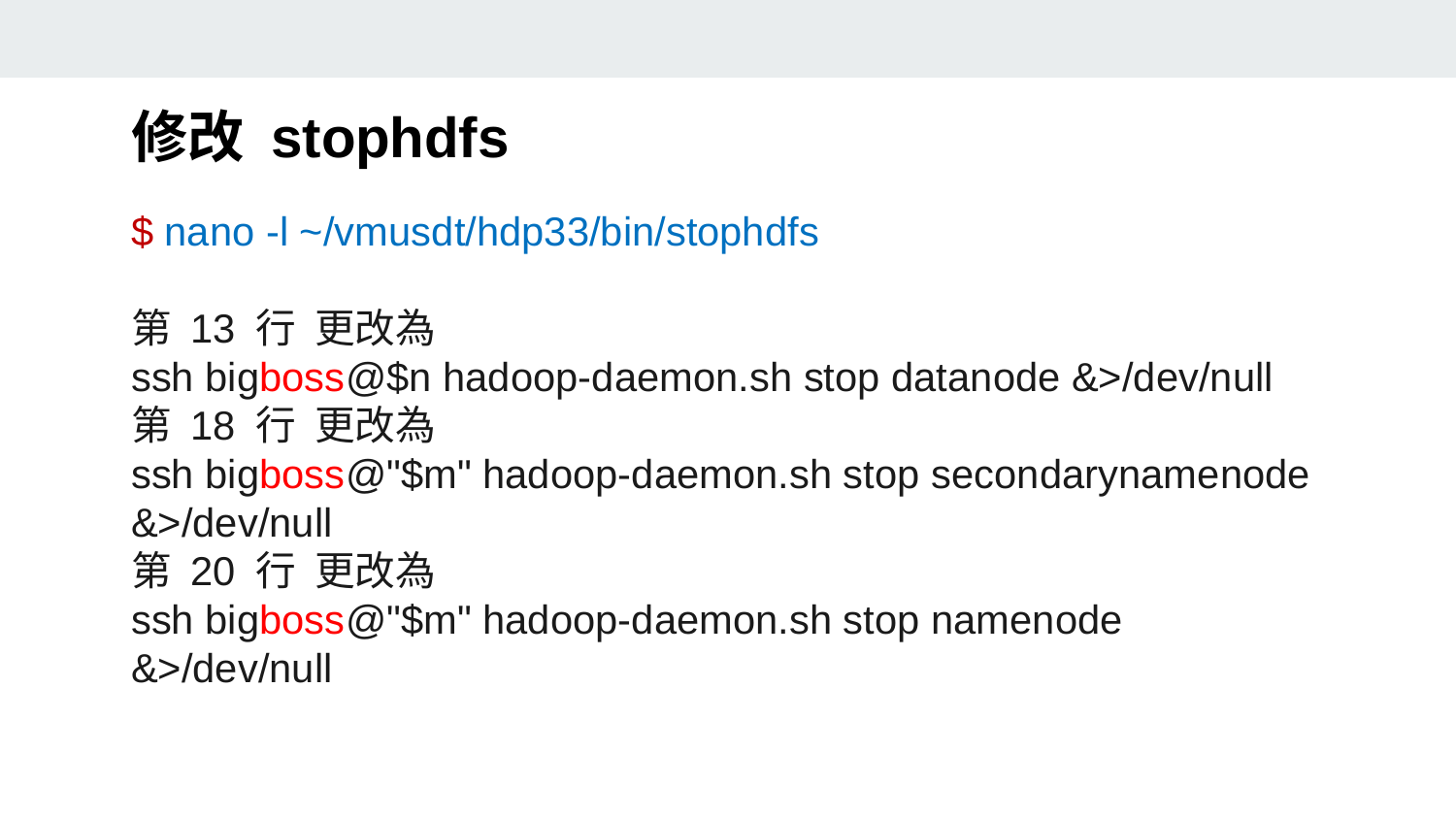

修改 stophdfs
$ nano -l ~/vmusdt/hdp33/bin/stophdfs

第 13 行  更改為
ssh bigboss@$n hadoop-daemon.sh stop datanode &>/dev/null
第 18 行  更改為
ssh bigboss@"$m" hadoop-daemon.sh stop secondarynamenode &>/dev/null
第 20 行  更改為
ssh bigboss@"$m" hadoop-daemon.sh stop namenode &>/dev/null